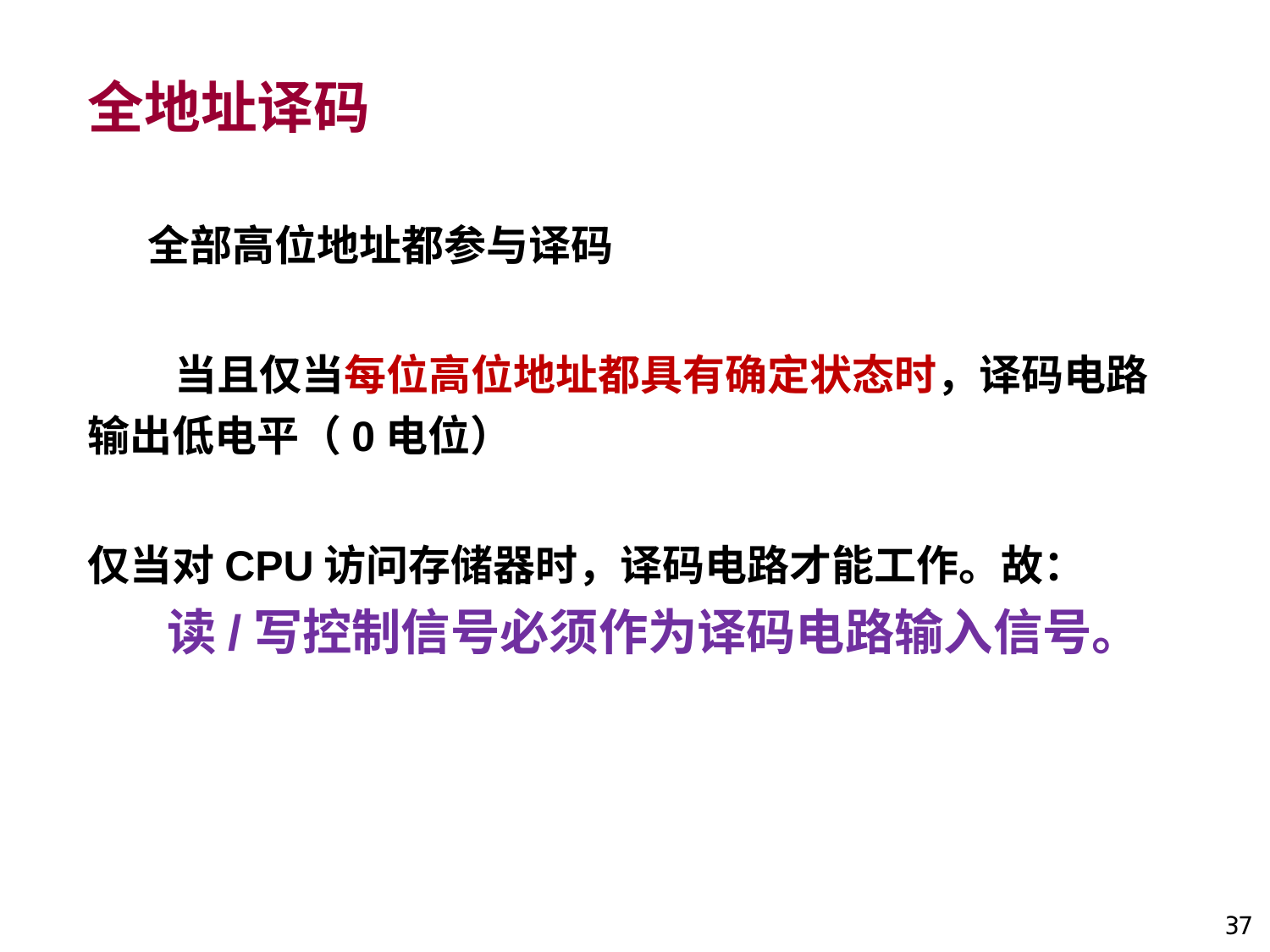

# 全地址译码
全部高位地址都参与译码
当且仅当每位高位地址都具有确定状态时，译码电路输出低电平（0电位）
仅当对CPU访问存储器时，译码电路才能工作。故：
      读/写控制信号必须作为译码电路输入信号。
37